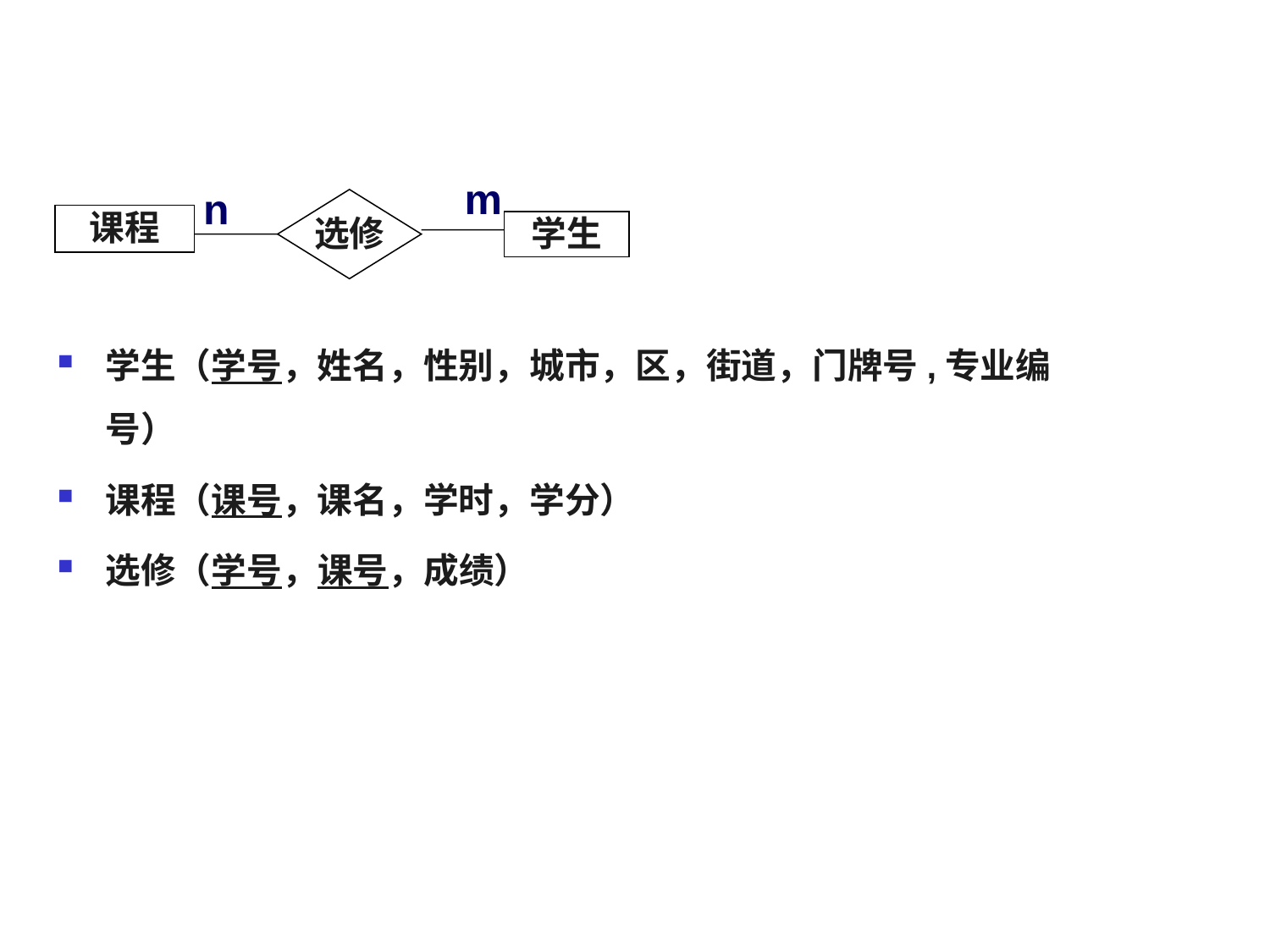

m
n
选修
课程
学生

学生（学号，姓名，性别，城市，区，街道，门牌号,专业编号）
课程（课号，课名，学时，学分）
选修（学号，课号，成绩）